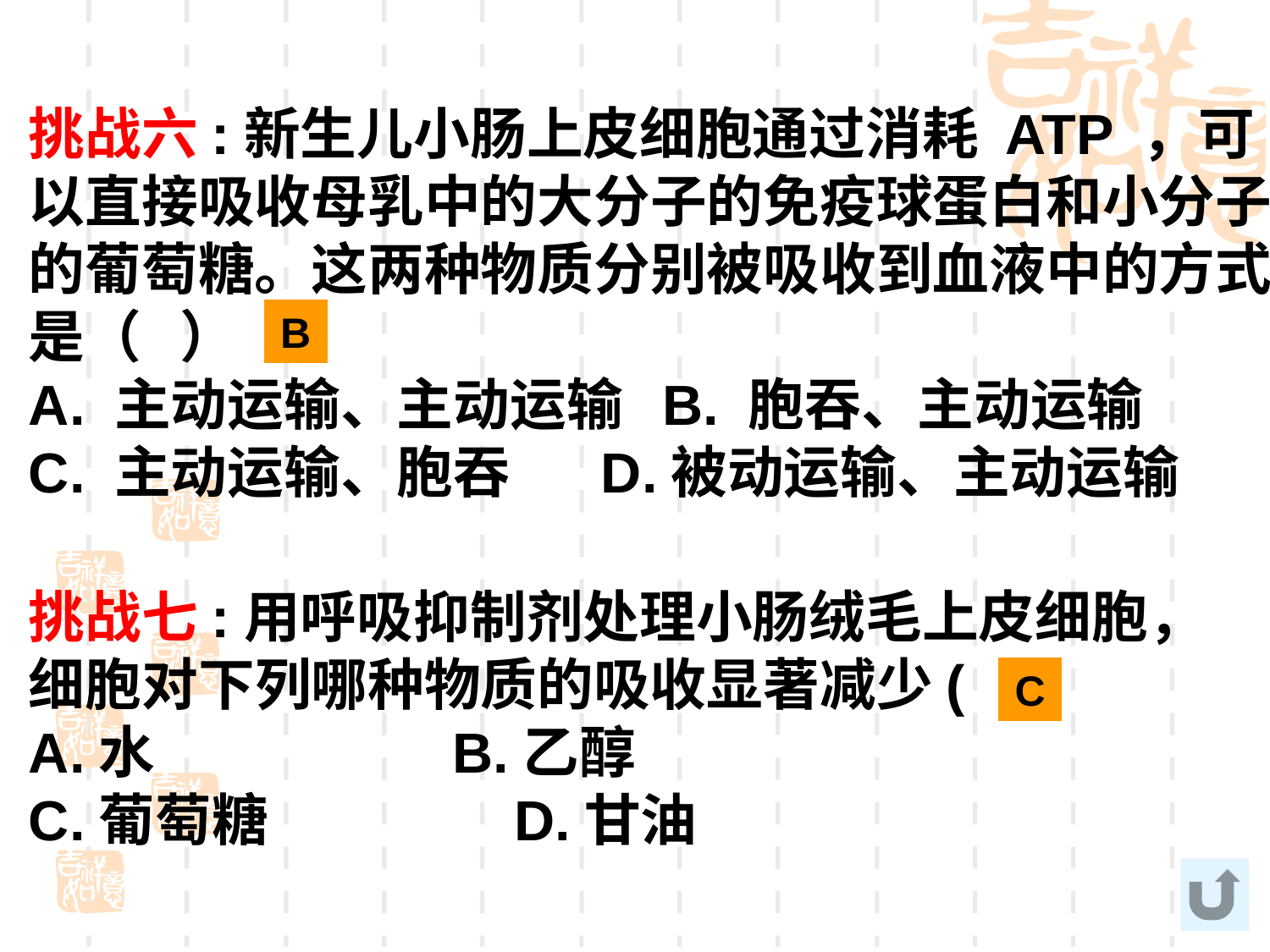

挑战六:新生儿小肠上皮细胞通过消耗 ATP ，可以直接吸收母乳中的大分子的免疫球蛋白和小分子的葡萄糖。这两种物质分别被吸收到血液中的方式是（   ）
A. 主动运输、主动运输  B. 胞吞、主动运输
C. 主动运输、胞吞      D.被动运输、主动运输
B
挑战七:用呼吸抑制剂处理小肠绒毛上皮细胞，细胞对下列哪种物质的吸收显著减少(     )
A.水                      B.乙醇
C.葡萄糖                  D.甘油
C